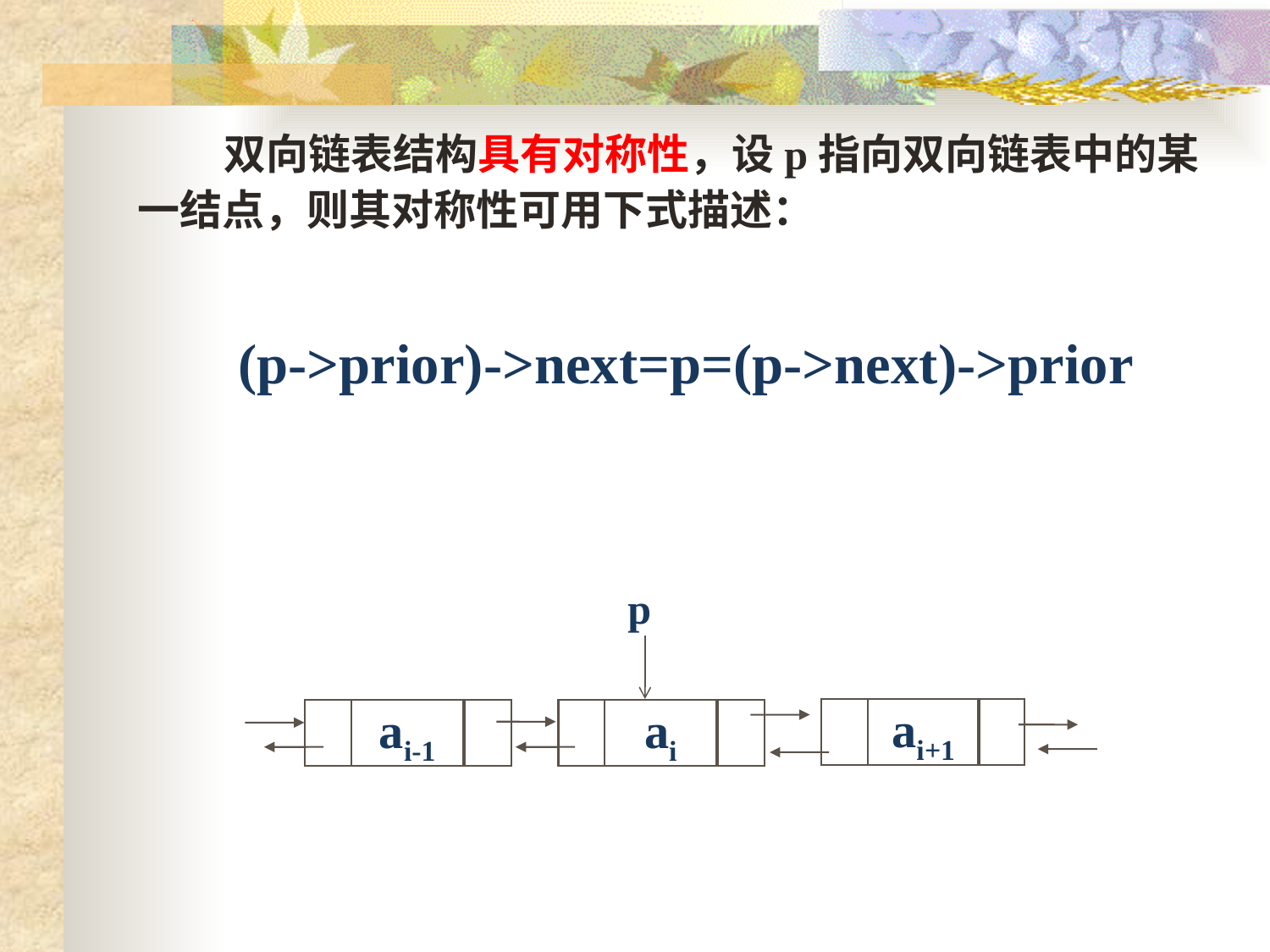

# 双向链表结构具有对称性，设p指向双向链表中的某一结点，则其对称性可用下式描述：

(p->prior)->next=p=(p->next)->prior

 p

ai+1

ai-1

ai